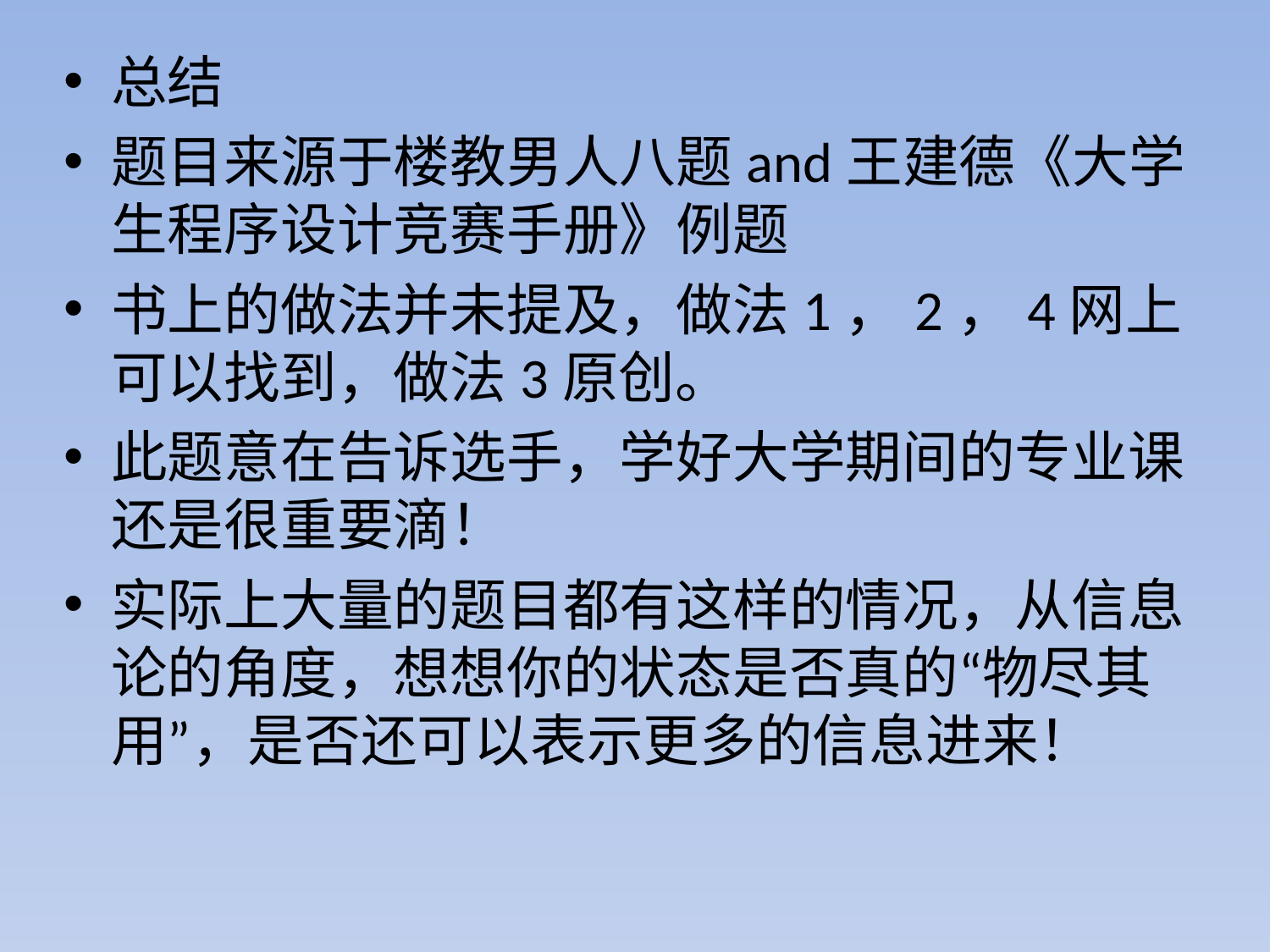

总结
题目来源于楼教男人八题and王建德《大学生程序设计竞赛手册》例题
书上的做法并未提及，做法1，2，4网上可以找到，做法3原创。
此题意在告诉选手，学好大学期间的专业课还是很重要滴！
实际上大量的题目都有这样的情况，从信息论的角度，想想你的状态是否真的“物尽其用”，是否还可以表示更多的信息进来！